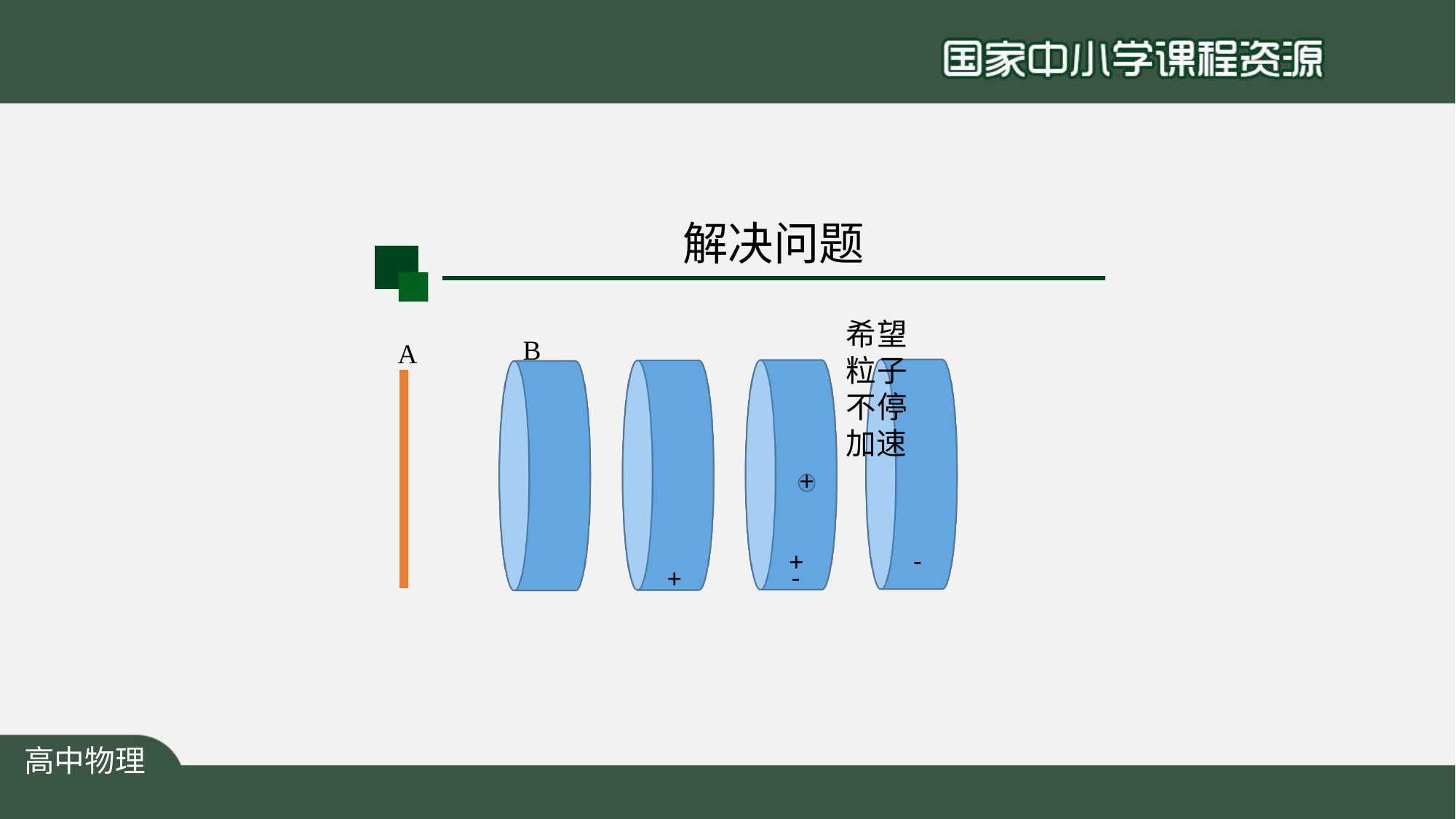

# 解决问题

希望 粒子 不停 加速
B
A

+

-
+
-
+
高中物理